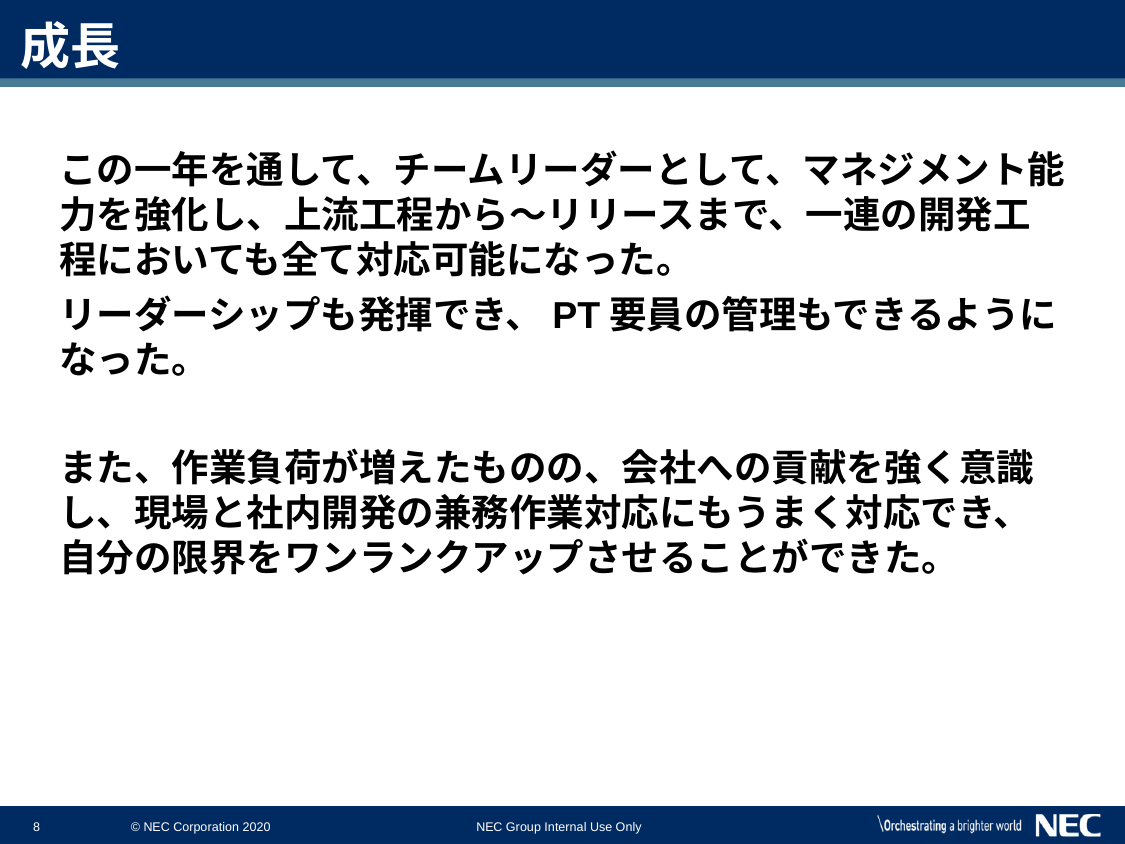

# 成長
この一年を通して、チームリーダーとして、マネジメント能力を強化し、上流工程から～リリースまで、一連の開発工程においても全て対応可能になった。
リーダーシップも発揮でき、PT要員の管理もできるようになった。

また、作業負荷が増えたものの、会社への貢献を強く意識し、現場と社内開発の兼務作業対応にもうまく対応でき、自分の限界をワンランクアップさせることができた。